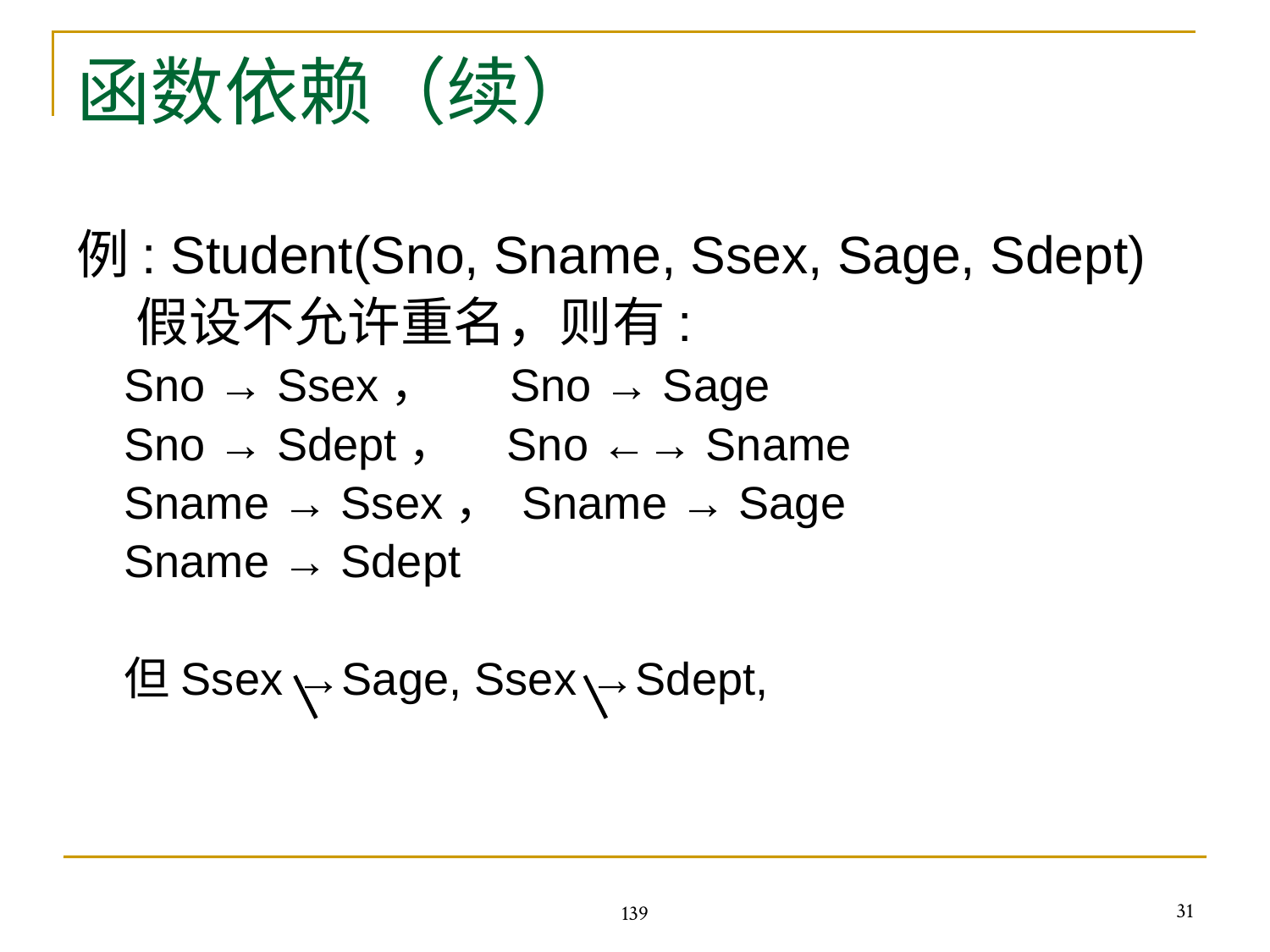

# 函数依赖（续）
例: Student(Sno, Sname, Ssex, Sage, Sdept)
    假设不允许重名，则有:
Sno → Ssex，      Sno → Sage
Sno → Sdept，    Sno ←→ Sname
Sname → Ssex， Sname → Sage
Sname → Sdept

但Ssex →Sage, Ssex →Sdept,

31
139